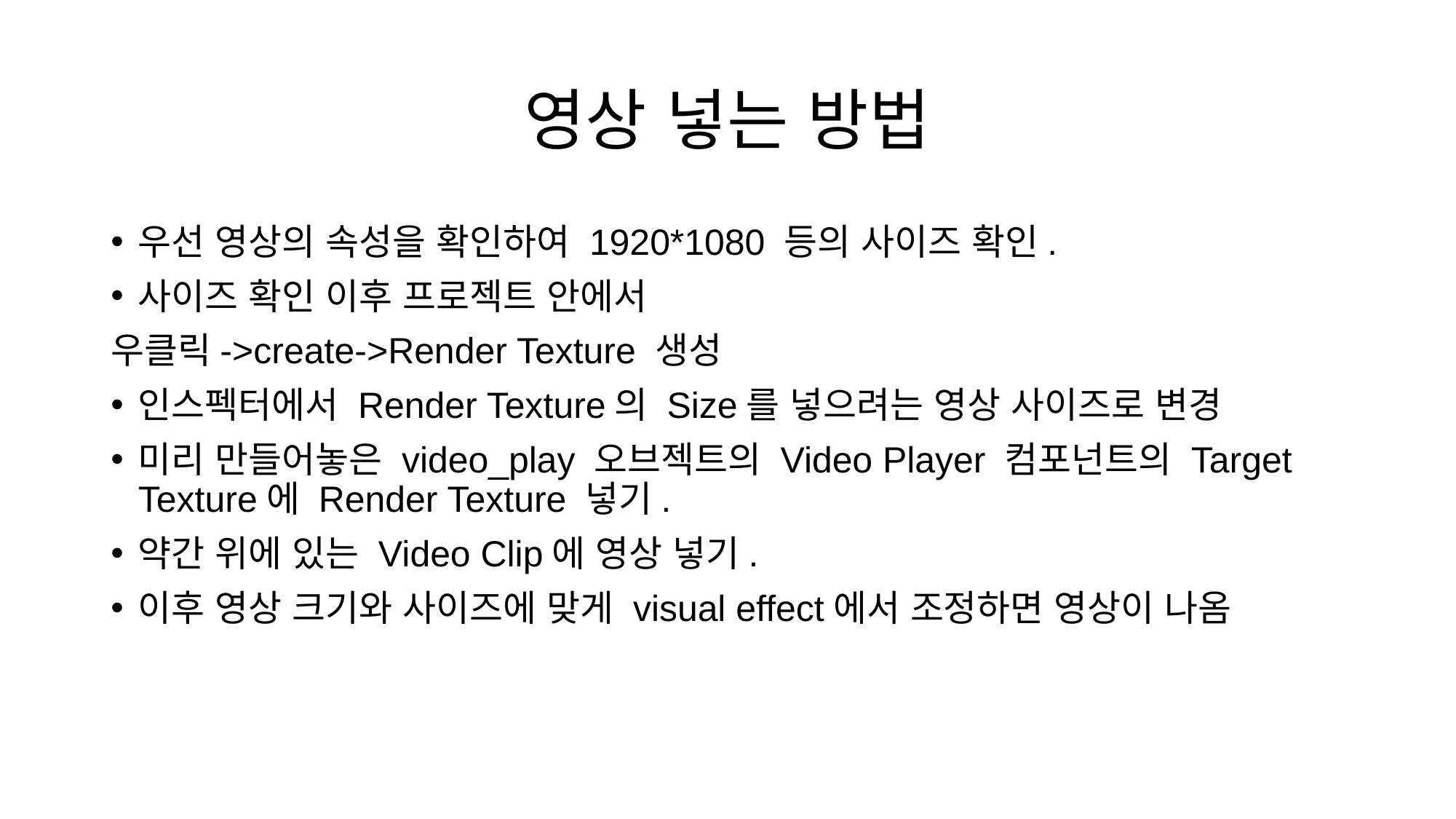

# 영상 넣는 방법
우선 영상의 속성을 확인하여 1920*1080 등의 사이즈 확인.
사이즈 확인 이후 프로젝트 안에서
우클릭->create->Render Texture 생성
인스펙터에서 Render Texture의 Size를 넣으려는 영상 사이즈로 변경
미리 만들어놓은 video_play 오브젝트의 Video Player 컴포넌트의 Target Texture에 Render Texture 넣기.
약간 위에 있는 Video Clip에 영상 넣기.
이후 영상 크기와 사이즈에 맞게 visual effect에서 조정하면 영상이 나옴